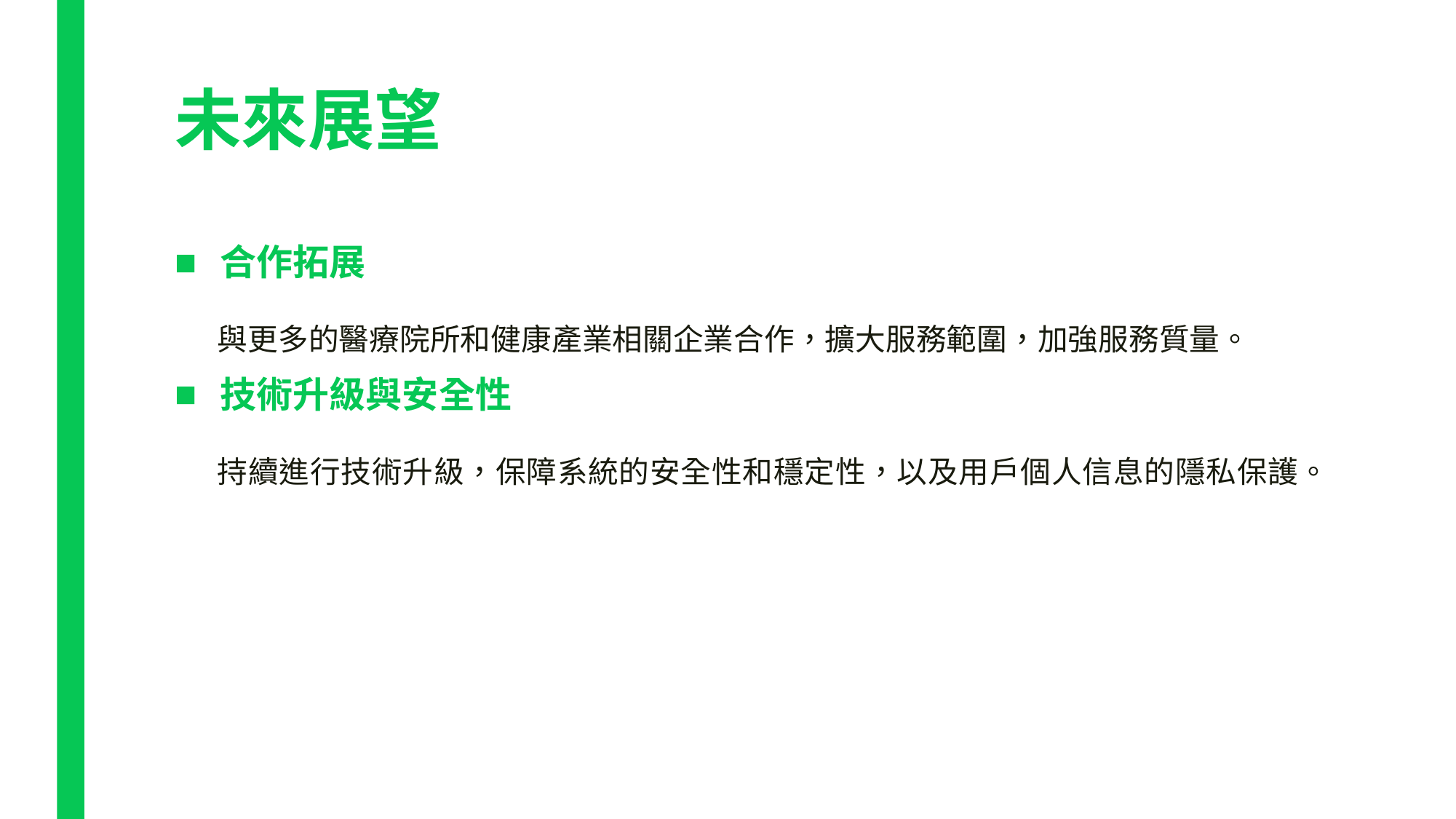

# 未來展望
合作拓展
與更多的醫療院所和健康產業相關企業合作，擴大服務範圍，加強服務質量。
技術升級與安全性
持續進行技術升級，保障系統的安全性和穩定性，以及用戶個人信息的隱私保護。